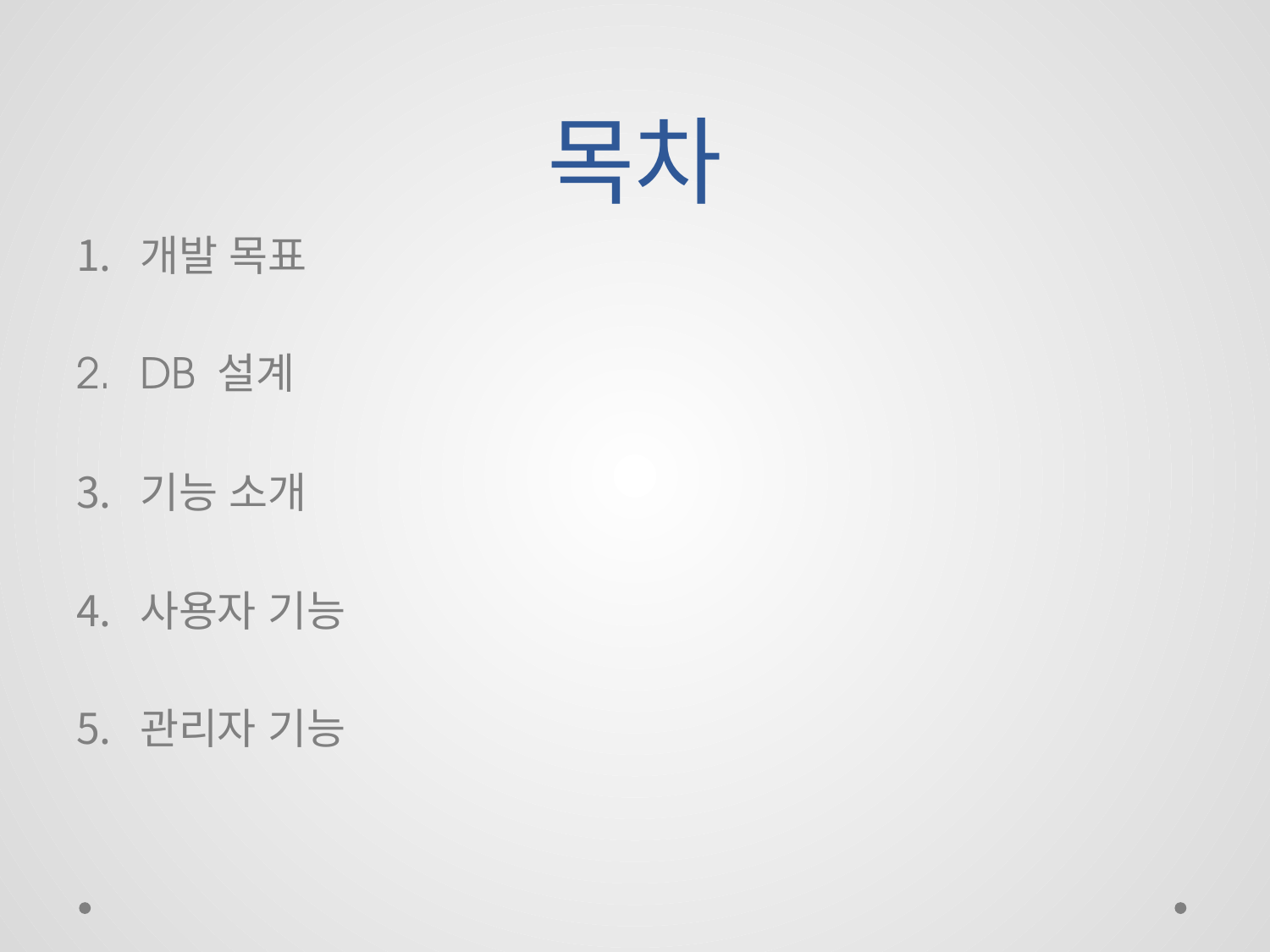

# 목차
개발 목표

DB 설계

기능 소개

사용자 기능

관리자 기능